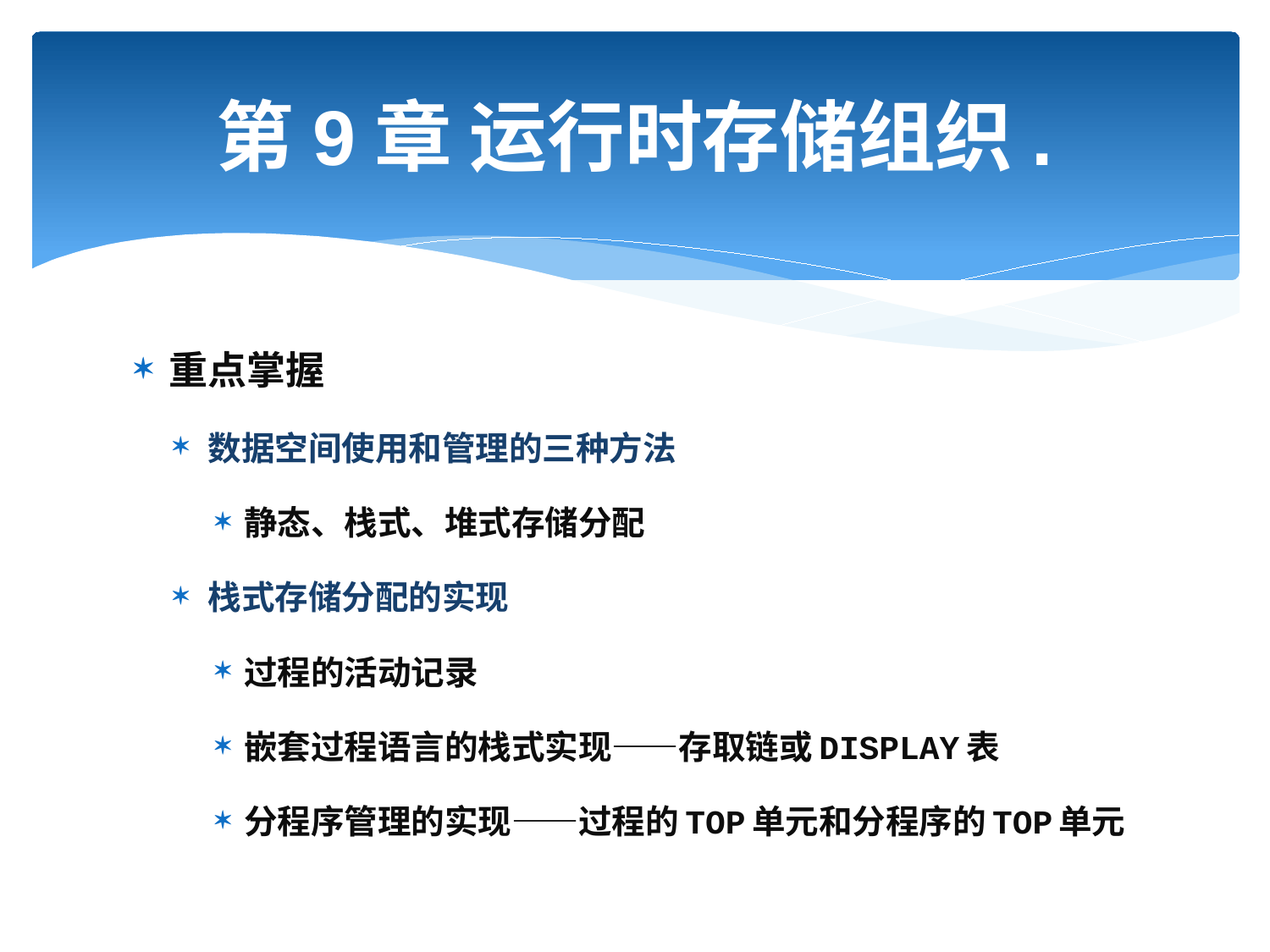

# 第9章 运行时存储组织.
重点掌握
数据空间使用和管理的三种方法
静态、栈式、堆式存储分配
栈式存储分配的实现
过程的活动记录
嵌套过程语言的栈式实现——存取链或DISPLAY表
分程序管理的实现——过程的TOP单元和分程序的TOP单元